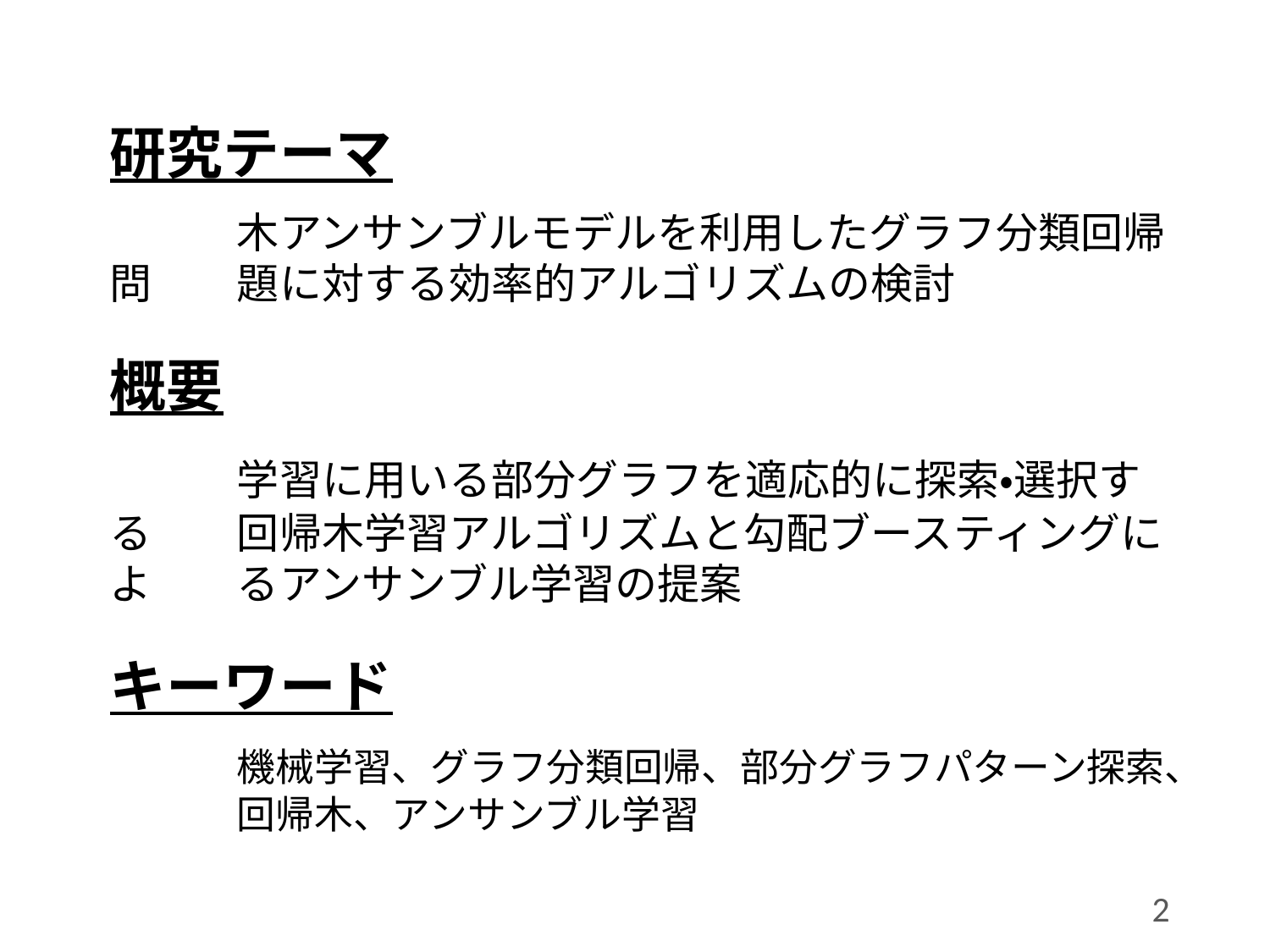

研究テーマ

	木アンサンブルモデルを利用したグラフ分類回帰問	題に対する効率的アルゴリズムの検討

概要

	学習に用いる部分グラフを適応的に探索・選択する	回帰木学習アルゴリズムと勾配ブースティングによ	るアンサンブル学習の提案

キーワード

	機械学習、グラフ分類回帰、部分グラフパターン探索、
	回帰木、アンサンブル学習
2